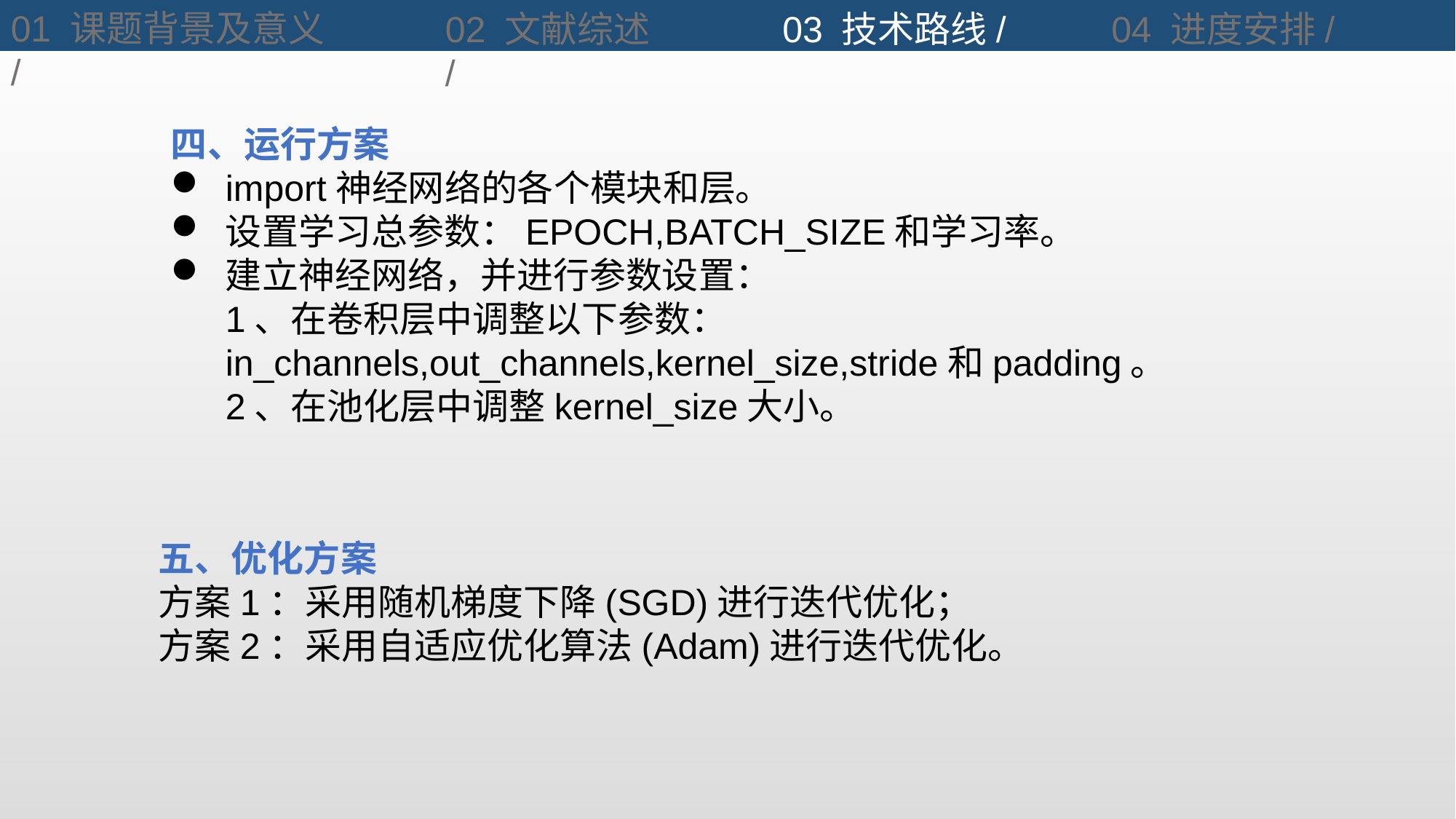

01 课题背景及意义/
02 文献综述/
03 技术路线/
04 进度安排/
四、运行方案
import神经网络的各个模块和层。
设置学习总参数：EPOCH,BATCH_SIZE和学习率。
建立神经网络，并进行参数设置：
1、在卷积层中调整以下参数：
in_channels,out_channels,kernel_size,stride和padding。
2、在池化层中调整kernel_size大小。

五、优化方案
方案1：采用随机梯度下降(SGD)进行迭代优化；
方案2：采用自适应优化算法(Adam)进行迭代优化。